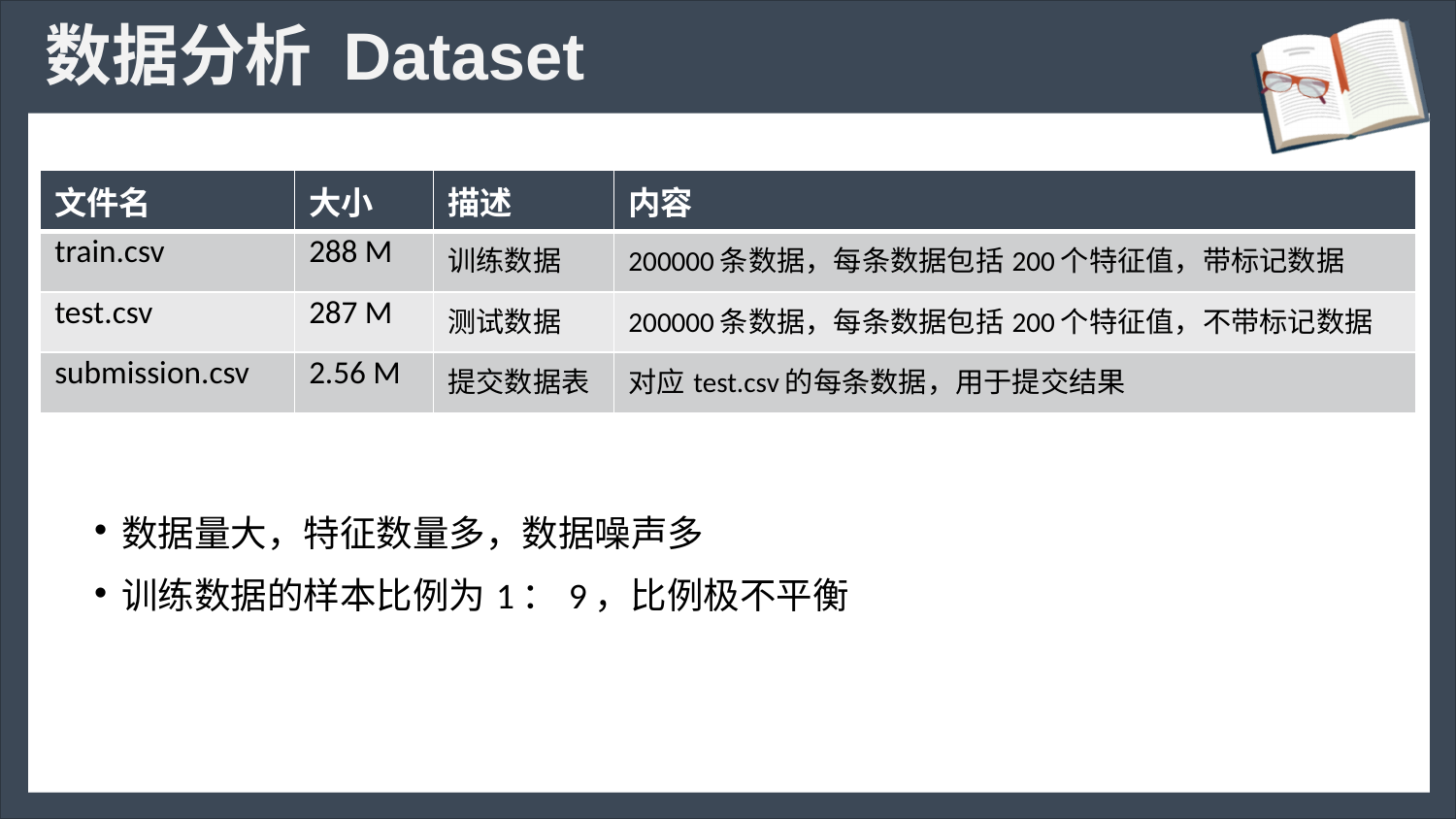

# 数据分析 Dataset
| 文件名 | 大小 | 描述 | 内容 |
| --- | --- | --- | --- |
| train.csv | 288 M | 训练数据 | 200000条数据，每条数据包括200个特征值，带标记数据 |
| test.csv | 287 M | 测试数据 | 200000条数据，每条数据包括200个特征值，不带标记数据 |
| submission.csv | 2.56 M | 提交数据表 | 对应test.csv的每条数据，用于提交结果 |
数据量大，特征数量多，数据噪声多
训练数据的样本比例为1：9，比例极不平衡